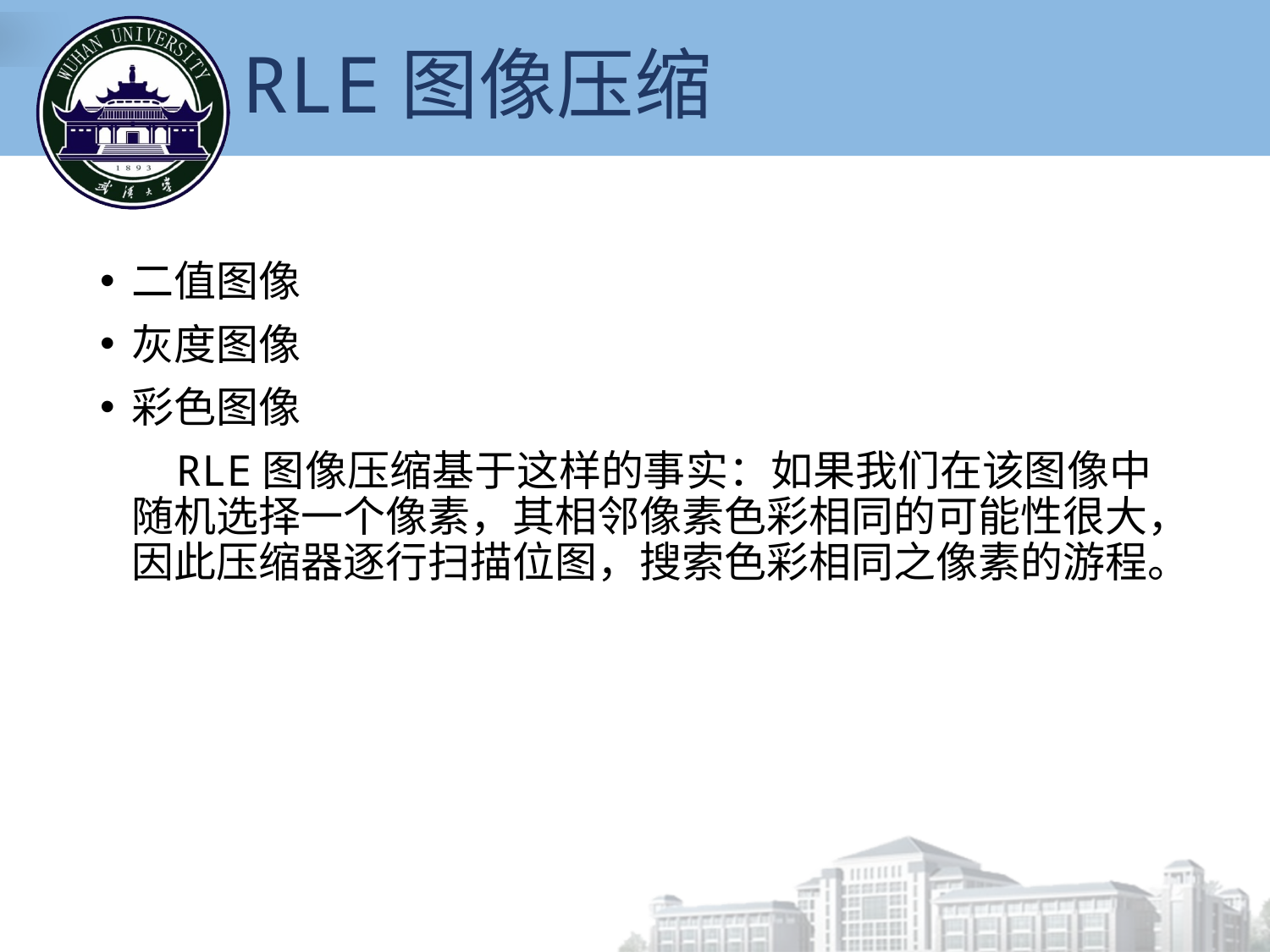

# RLE图像压缩
二值图像
灰度图像
彩色图像
   RLE图像压缩基于这样的事实：如果我们在该图像中随机选择一个像素，其相邻像素色彩相同的可能性很大，因此压缩器逐行扫描位图，搜索色彩相同之像素的游程。